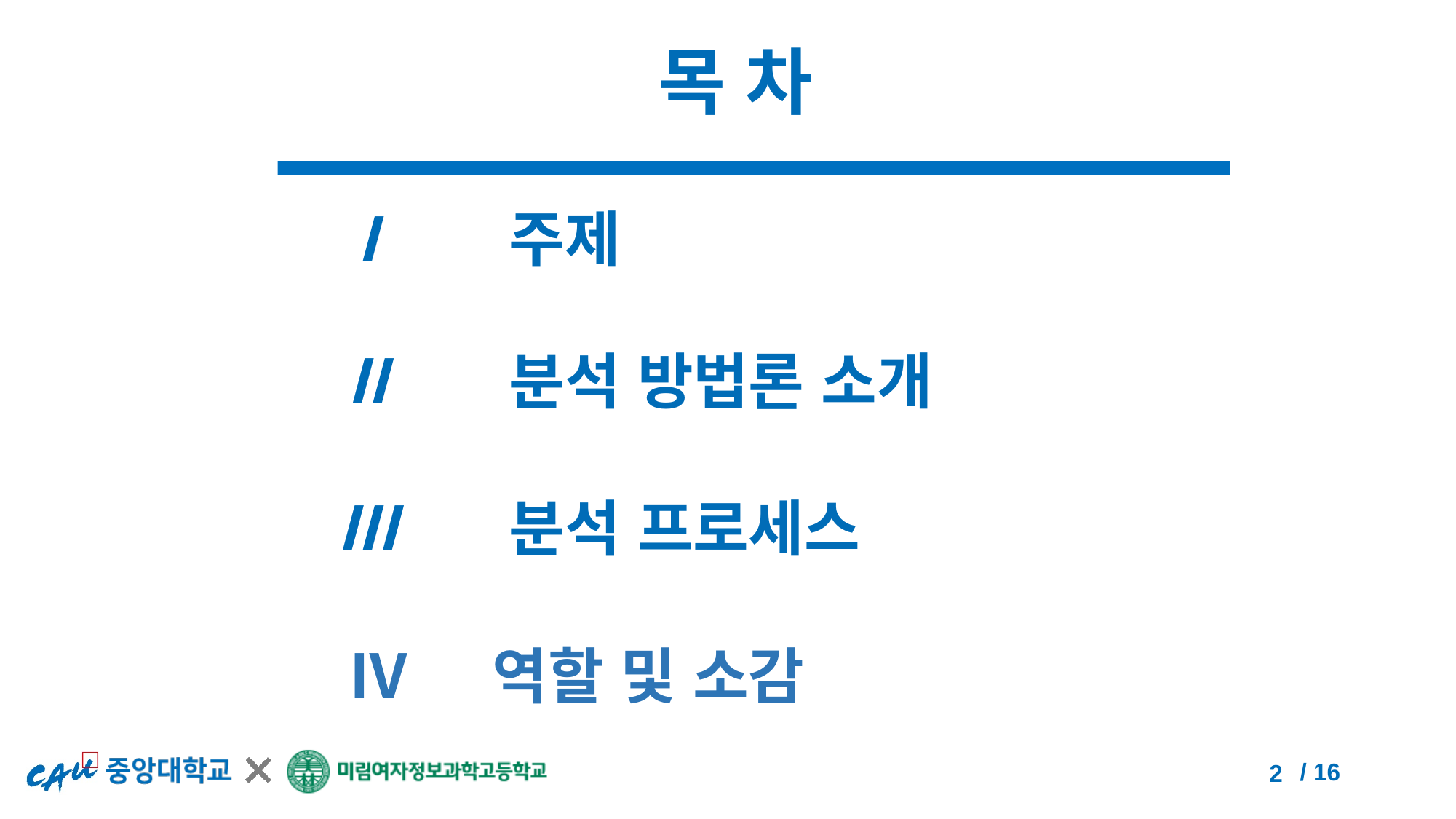

목 차

Ⅰ       주제
Ⅱ       분석 방법론 소개
Ⅲ       분석 프로세스
Ⅳ     역할 및 소감